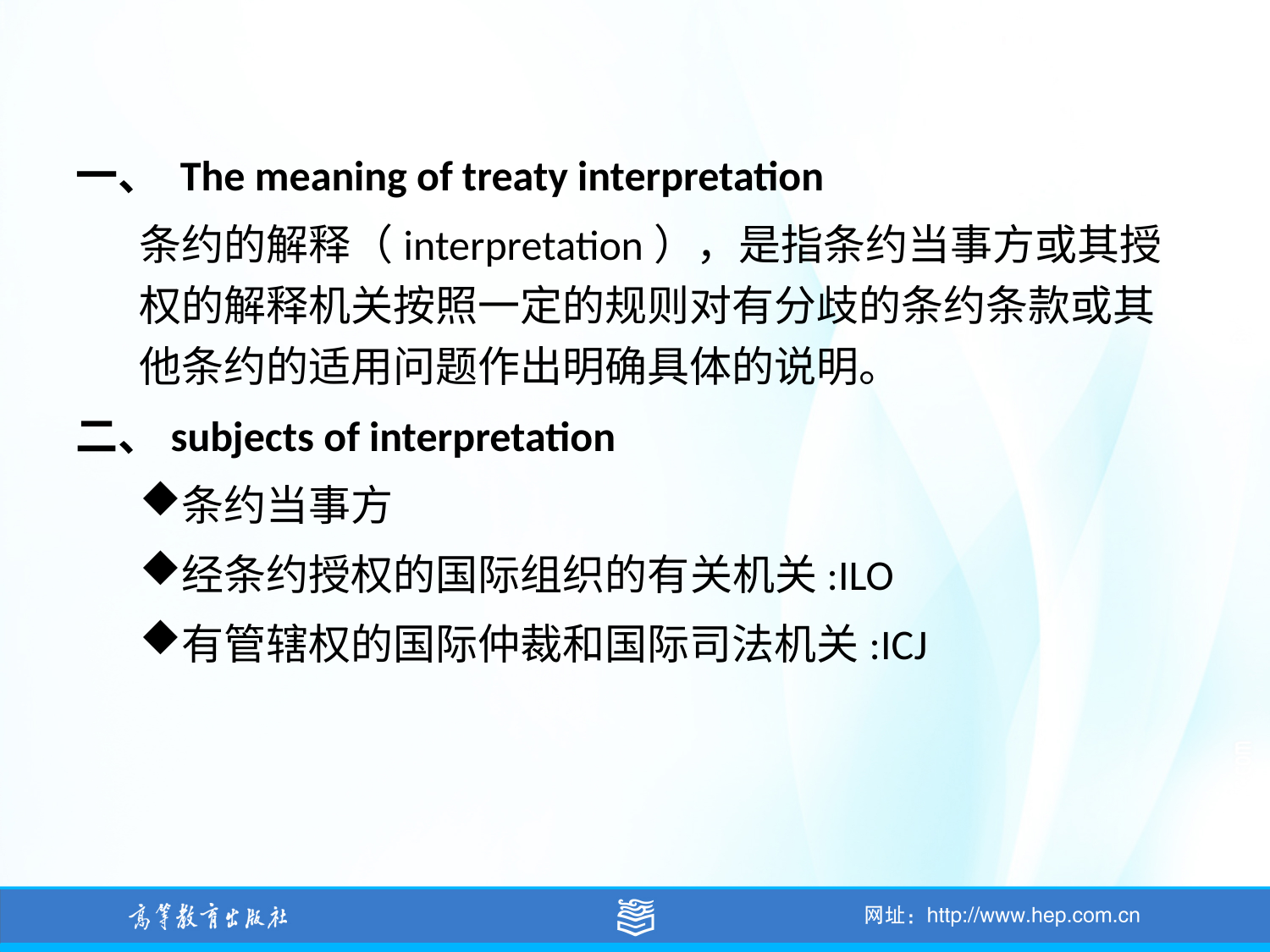

一、 The meaning of treaty interpretation
条约的解释（interpretation），是指条约当事方或其授权的解释机关按照一定的规则对有分歧的条约条款或其他条约的适用问题作出明确具体的说明。
二、subjects of interpretation
条约当事方
经条约授权的国际组织的有关机关:ILO
有管辖权的国际仲裁和国际司法机关:ICJ